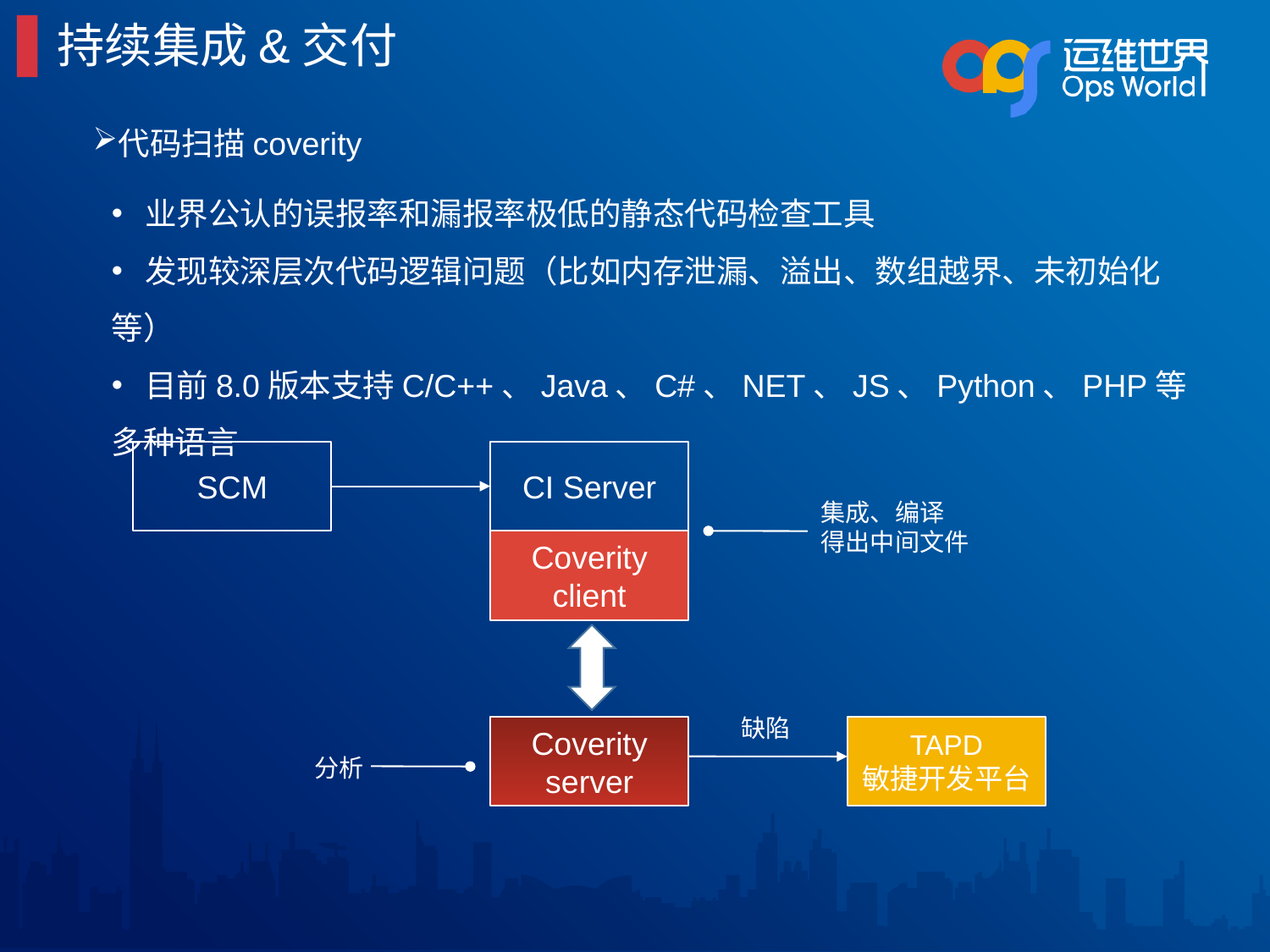

持续集成&交付

代码扫描coverity
  业界公认的误报率和漏报率极低的静态代码检查工具
  发现较深层次代码逻辑问题（比如内存泄漏、溢出、数组越界、未初始化等）
  目前8.0版本支持C/C++、Java、C#、NET、JS、Python、PHP等多种语言
SCM
CI Server
集成、编译
得出中间文件
Coverity
client

缺陷
Coverity
server
TAPD
敏捷开发平台
分析